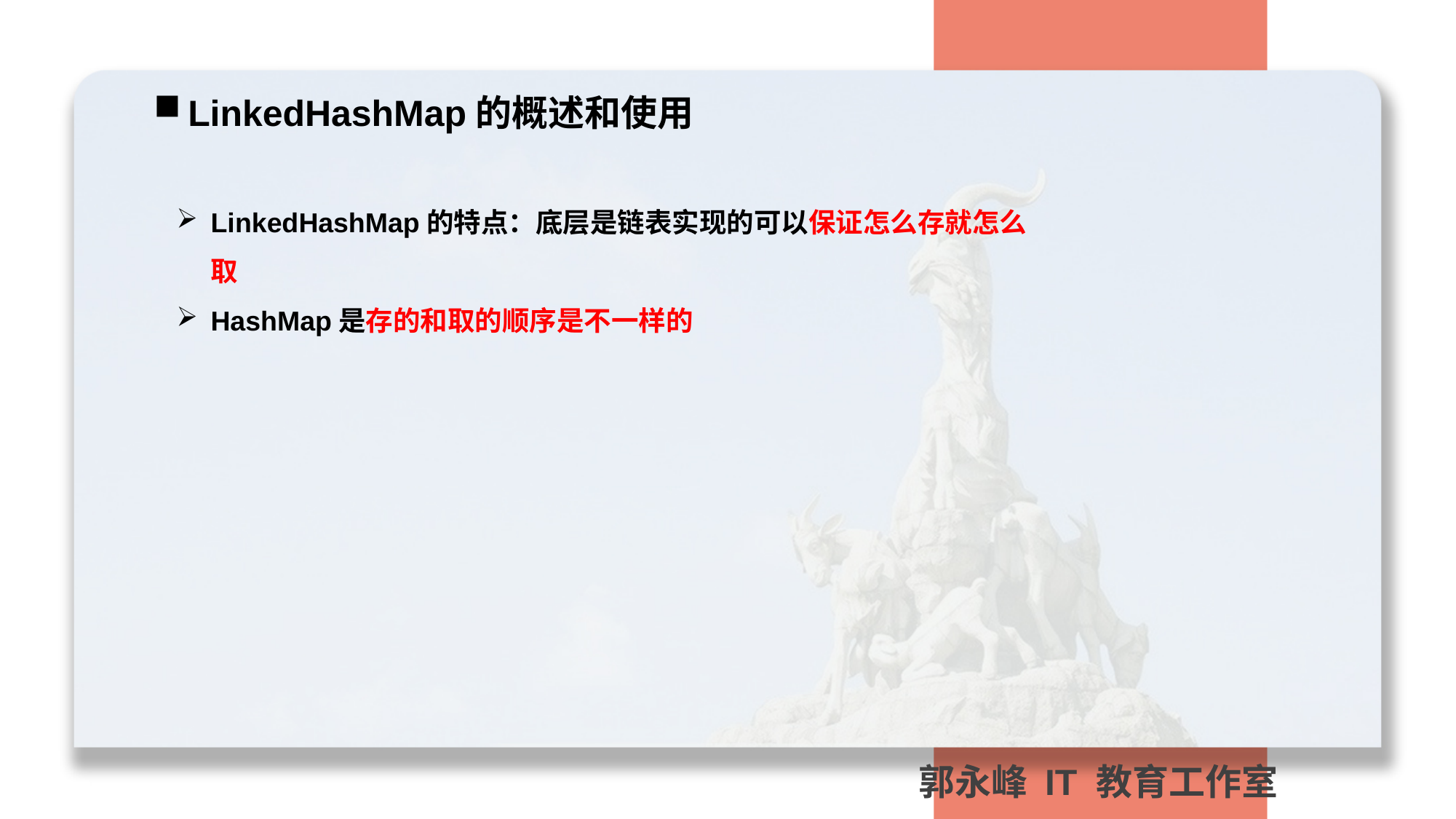

LinkedHashMap的概述和使用
LinkedHashMap的特点：底层是链表实现的可以保证怎么存就怎么取
HashMap是存的和取的顺序是不一样的